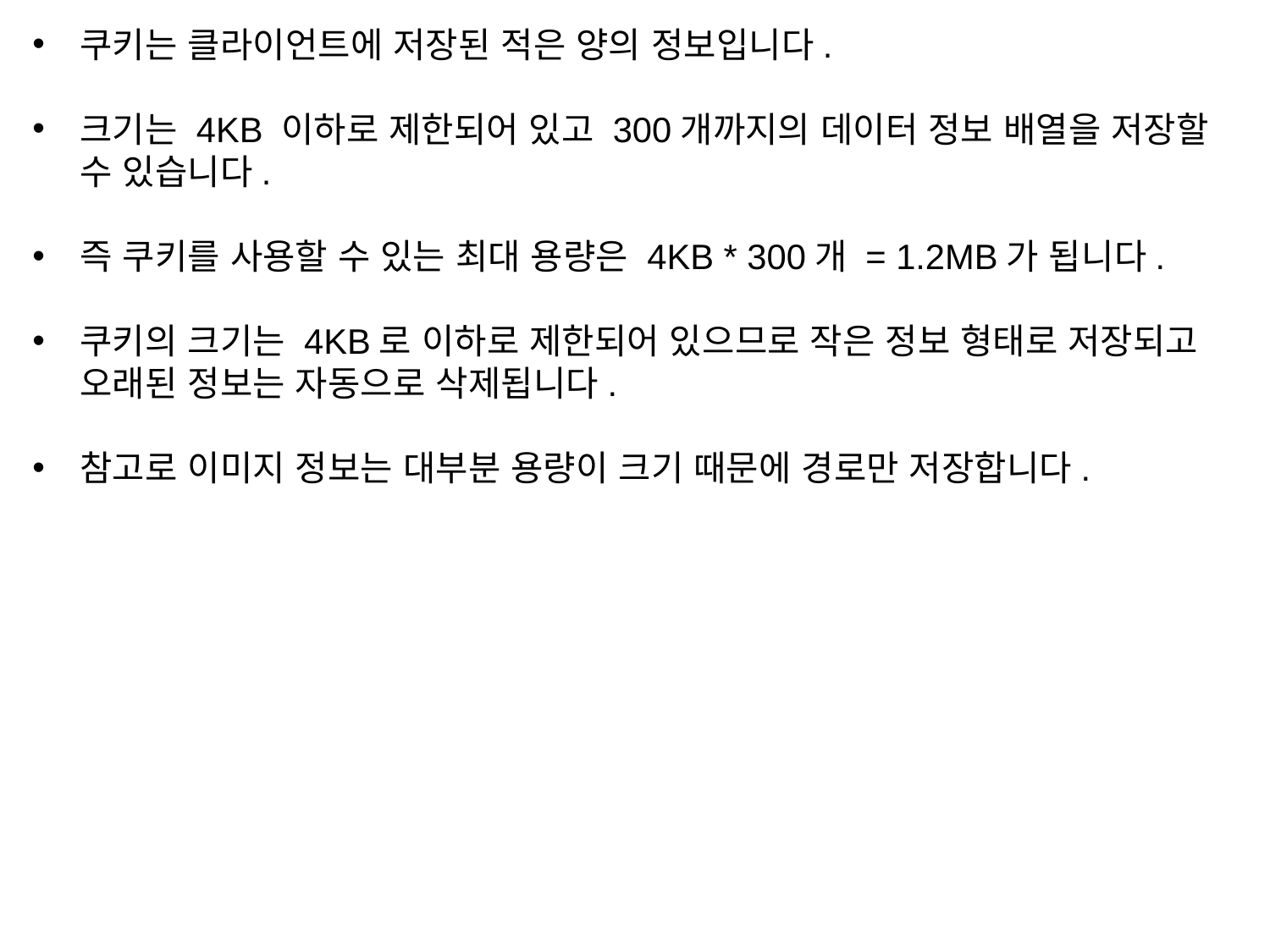

쿠키는 클라이언트에 저장된 적은 양의 정보입니다.

크기는 4KB 이하로 제한되어 있고 300개까지의 데이터 정보 배열을 저장할 수 있습니다.

즉 쿠키를 사용할 수 있는 최대 용량은 4KB * 300개 = 1.2MB가 됩니다.

쿠키의 크기는 4KB로 이하로 제한되어 있으므로 작은 정보 형태로 저장되고 오래된 정보는 자동으로 삭제됩니다.

참고로 이미지 정보는 대부분 용량이 크기 때문에 경로만 저장합니다.